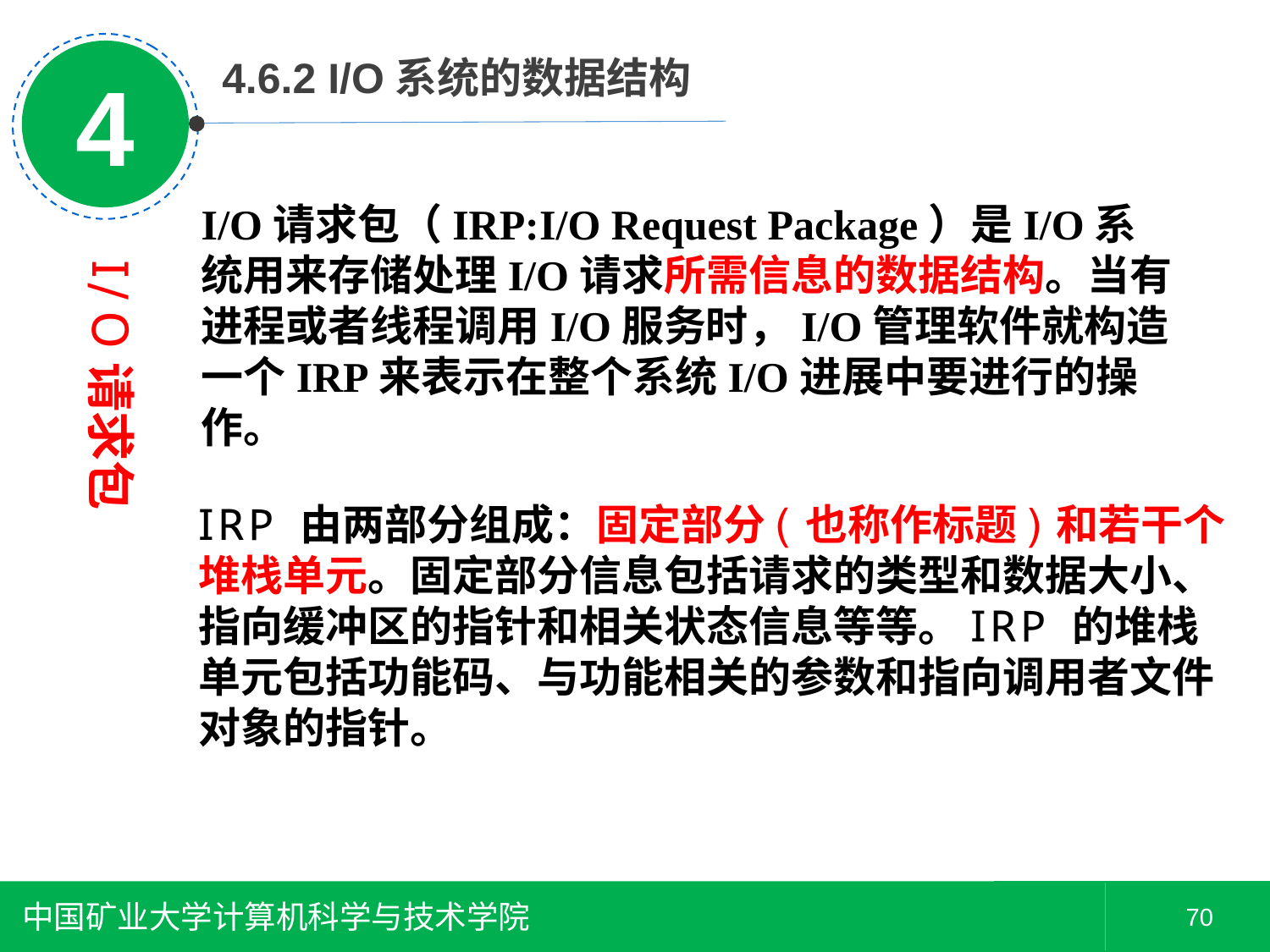

4
  4.6.2 I/O系统的数据结构

I/O请求包（IRP:I/O Request Package）是I/O系统用来存储处理I/O请求所需信息的数据结构。当有进程或者线程调用I/O服务时，I/O管理软件就构造一个IRP来表示在整个系统I/O进展中要进行的操作。
I/O请求包
IRP 由两部分组成：固定部分(也称作标题)和若干个堆栈单元。固定部分信息包括请求的类型和数据大小、指向缓冲区的指针和相关状态信息等等。IRP 的堆栈单元包括功能码、与功能相关的参数和指向调用者文件对象的指针。